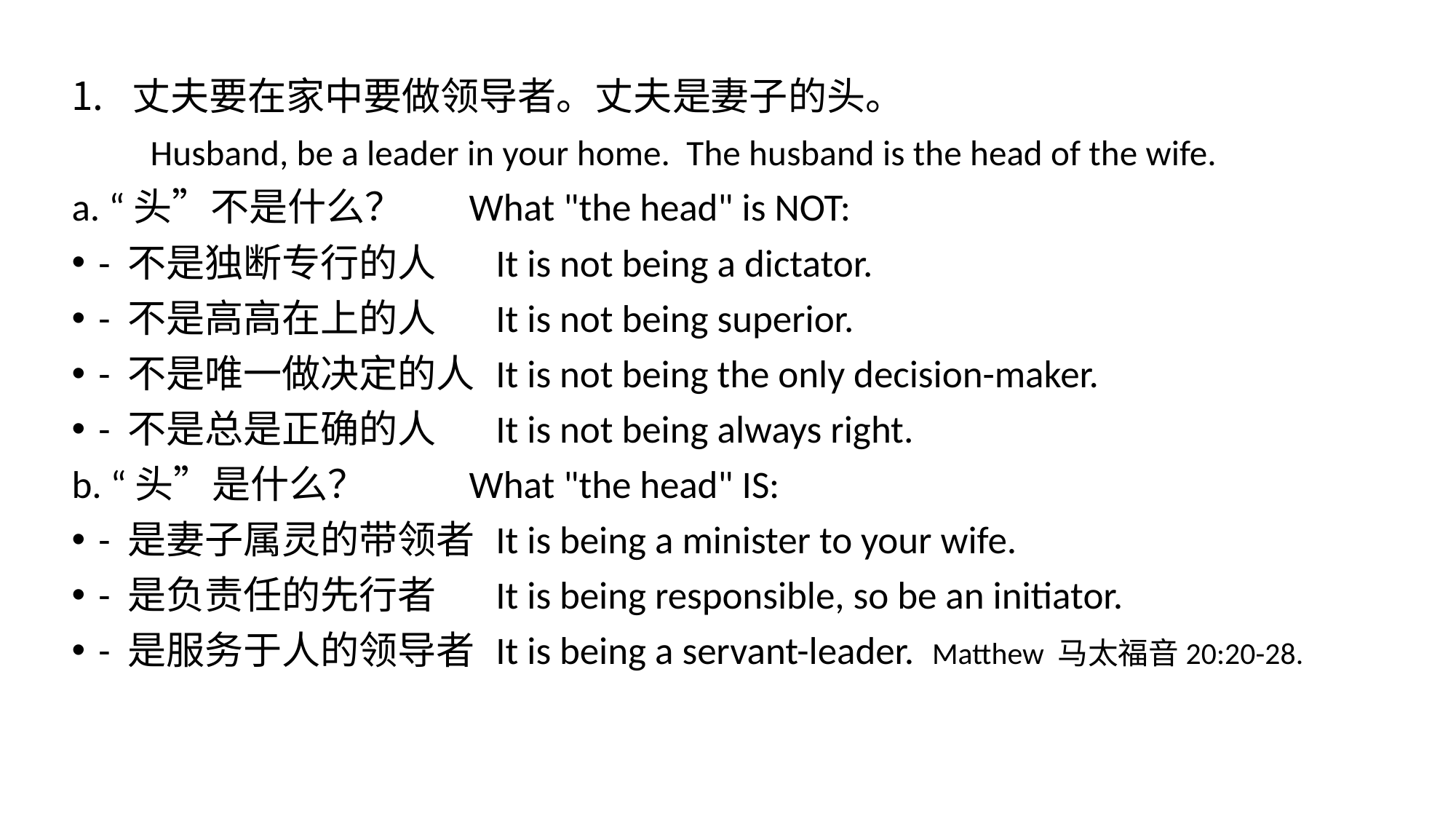

丈夫要在家中要做领导者。丈夫是妻子的头。
         Husband, be a leader in your home.  The husband is the head of the wife.
a. “头”不是什么？	What "the head" is NOT:
- 不是独断专行的人   	It is not being a dictator.
- 不是高高在上的人	It is not being superior.
- 不是唯一做决定的人	It is not being the only decision-maker.
- 不是总是正确的人	It is not being always right.
b. “头”是什么？ 		What "the head" IS:
- 是妻子属灵的带领者	It is being a minister to your wife.
- 是负责任的先行者	It is being responsible, so be an initiator.
- 是服务于人的领导者	It is being a servant-leader.  Matthew 马太福音20:20-28.